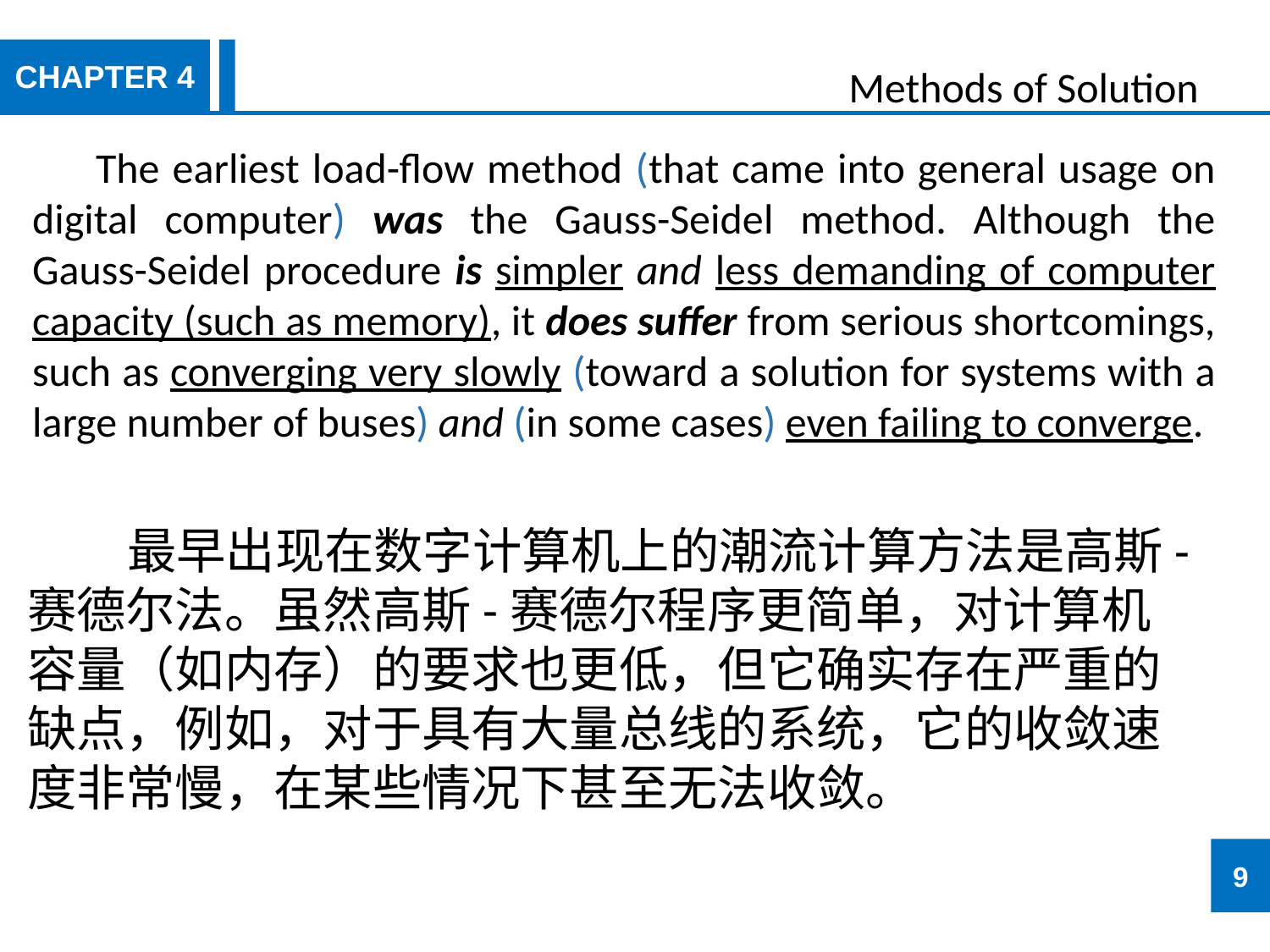

CHAPTER 4

Methods of Solution
The earliest load-flow method (that came into general usage on digital computer) was the Gauss-Seidel method. Although the Gauss-Seidel procedure is simpler and less demanding of computer capacity (such as memory), it does suffer from serious shortcomings, such as converging very slowly (toward a solution for systems with a large number of buses) and (in some cases) even failing to converge.
        最早出现在数字计算机上的潮流计算方法是高斯-赛德尔法。虽然高斯-赛德尔程序更简单，对计算机容量（如内存）的要求也更低，但它确实存在严重的缺点，例如，对于具有大量总线的系统，它的收敛速度非常慢，在某些情况下甚至无法收敛。
9